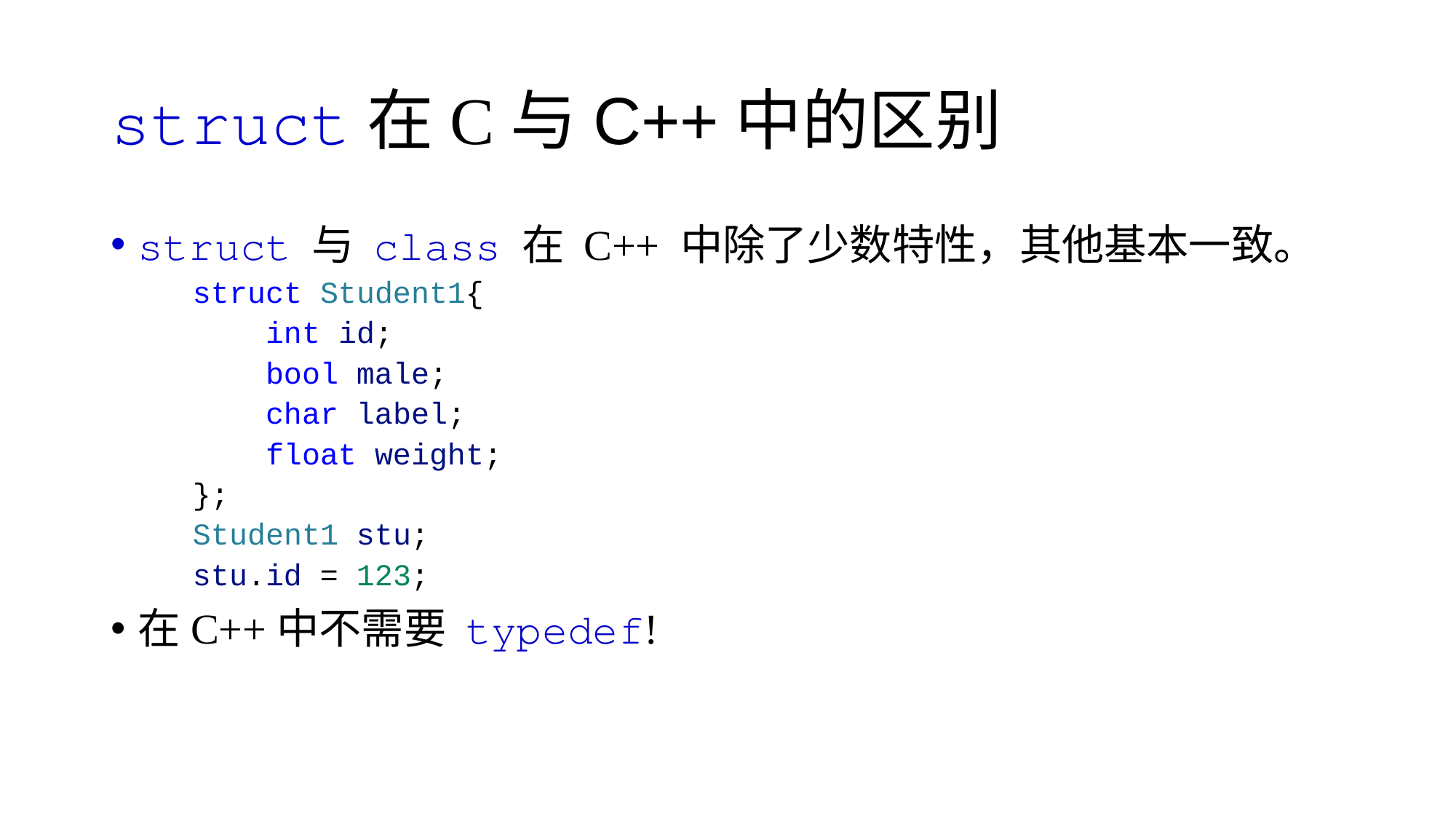

# struct在C与C++中的区别
struct 与 class 在 C++ 中除了少数特性，其他基本一致。
struct Student1{
    int id;
    bool male;
    char label;
    float weight;
};
Student1 stu;
stu.id = 123;
在C++中不需要 typedef!